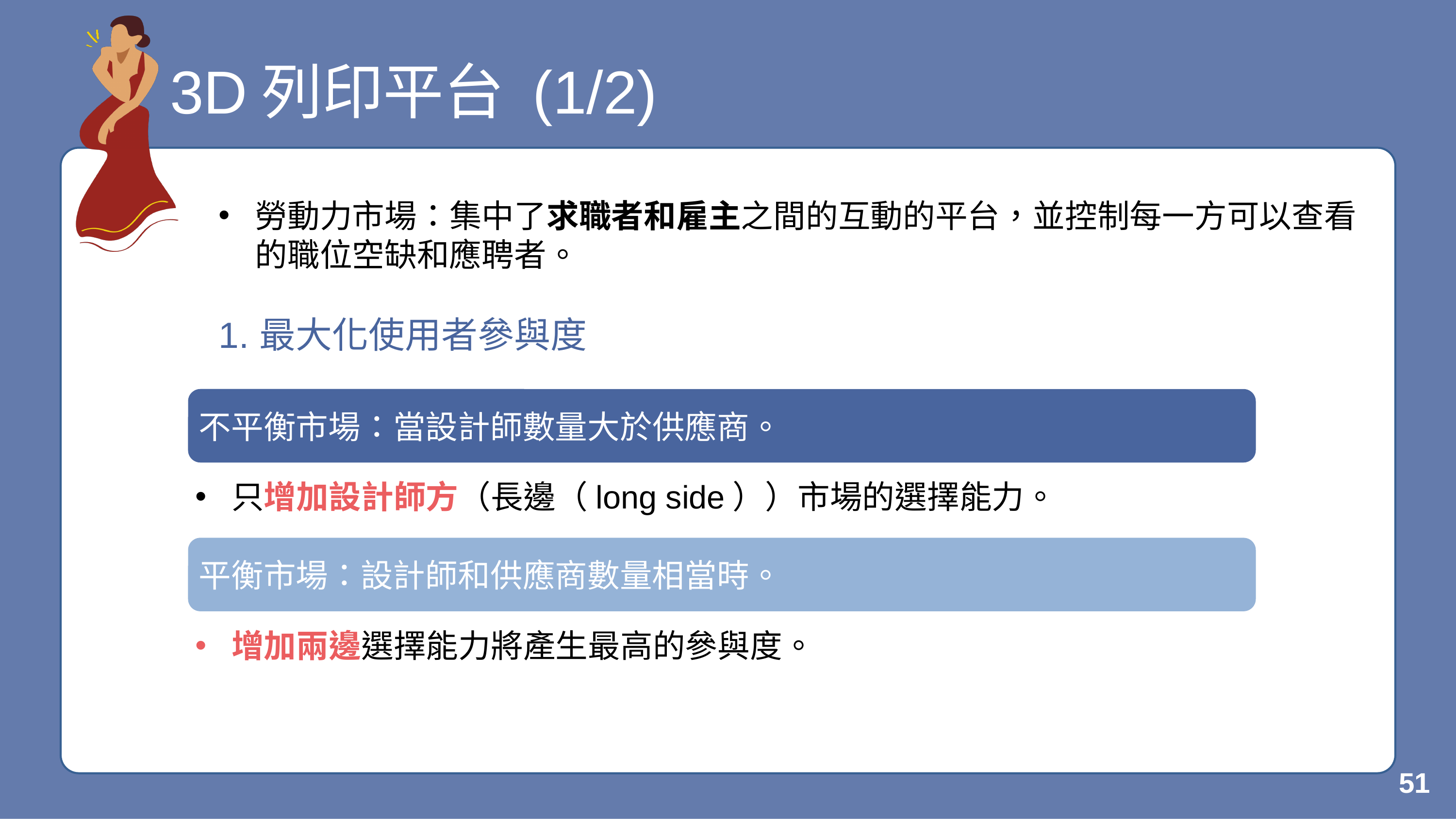

3D列印平台 (1/2)

勞動力市場：集中了求職者和雇主之間的互動的平台，並控制每一方可以查看的職位空缺和應聘者。

最大化使用者參與度

不平衡市場：當設計師數量大於供應商。
只增加設計師方（長邊（long side））市場的選擇能力。
平衡市場：設計師和供應商數量相當時。
增加兩邊選擇能力將產生最高的參與度。
51